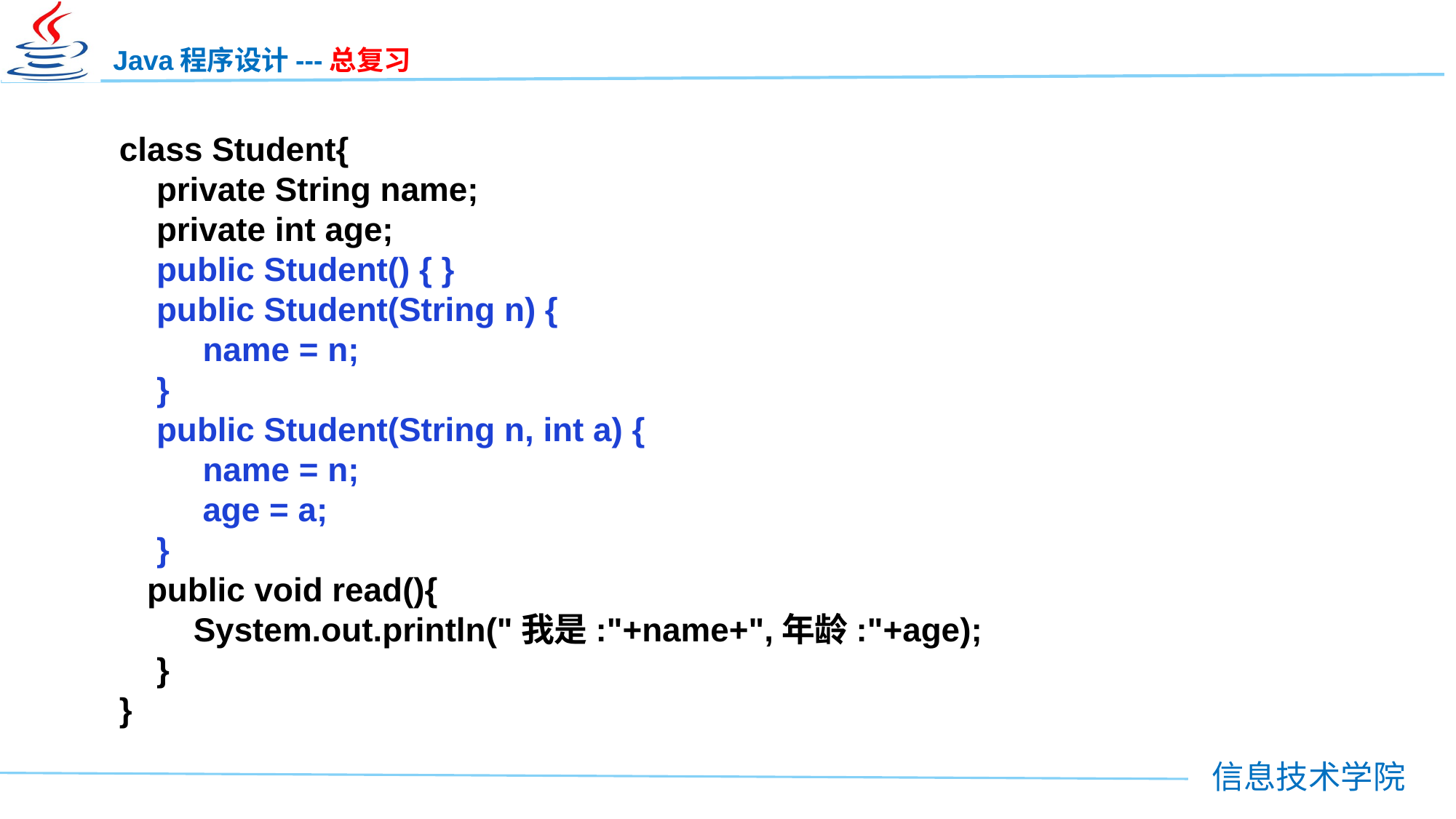

class Student{
    private String name;
    private int age;
    public Student() { }
    public Student(String n) {
         name = n;
    }
    public Student(String n, int a) {
         name = n;
         age = a;
    }
   public void read(){
        System.out.println("我是:"+name+",年龄:"+age);
    }
}